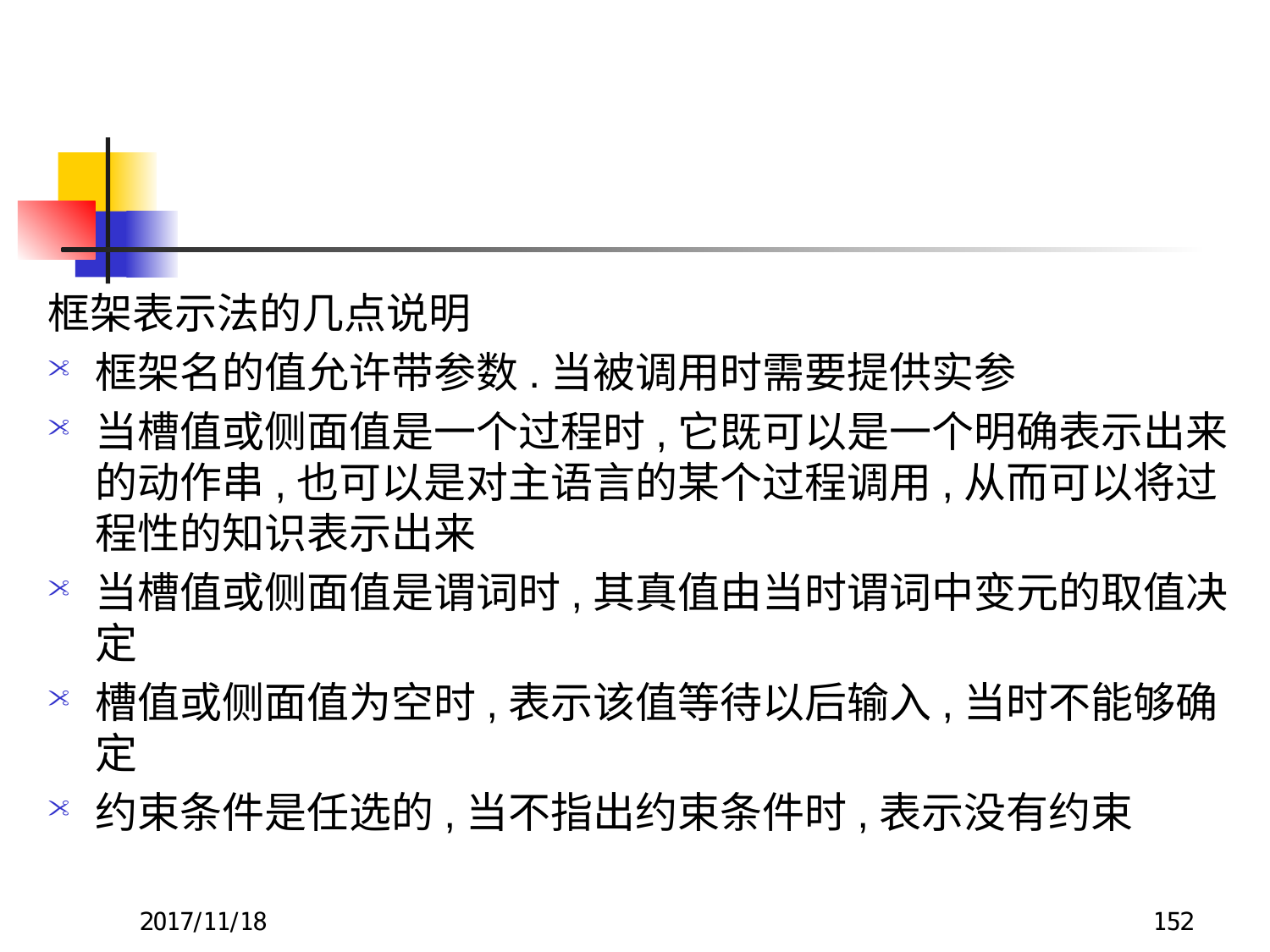

#
框架表示法的几点说明
框架名的值允许带参数.当被调用时需要提供实参
当槽值或侧面值是一个过程时,它既可以是一个明确表示出来的动作串,也可以是对主语言的某个过程调用,从而可以将过程性的知识表示出来
当槽值或侧面值是谓词时,其真值由当时谓词中变元的取值决定
槽值或侧面值为空时,表示该值等待以后输入,当时不能够确定
约束条件是任选的,当不指出约束条件时,表示没有约束

2017/11/18
152